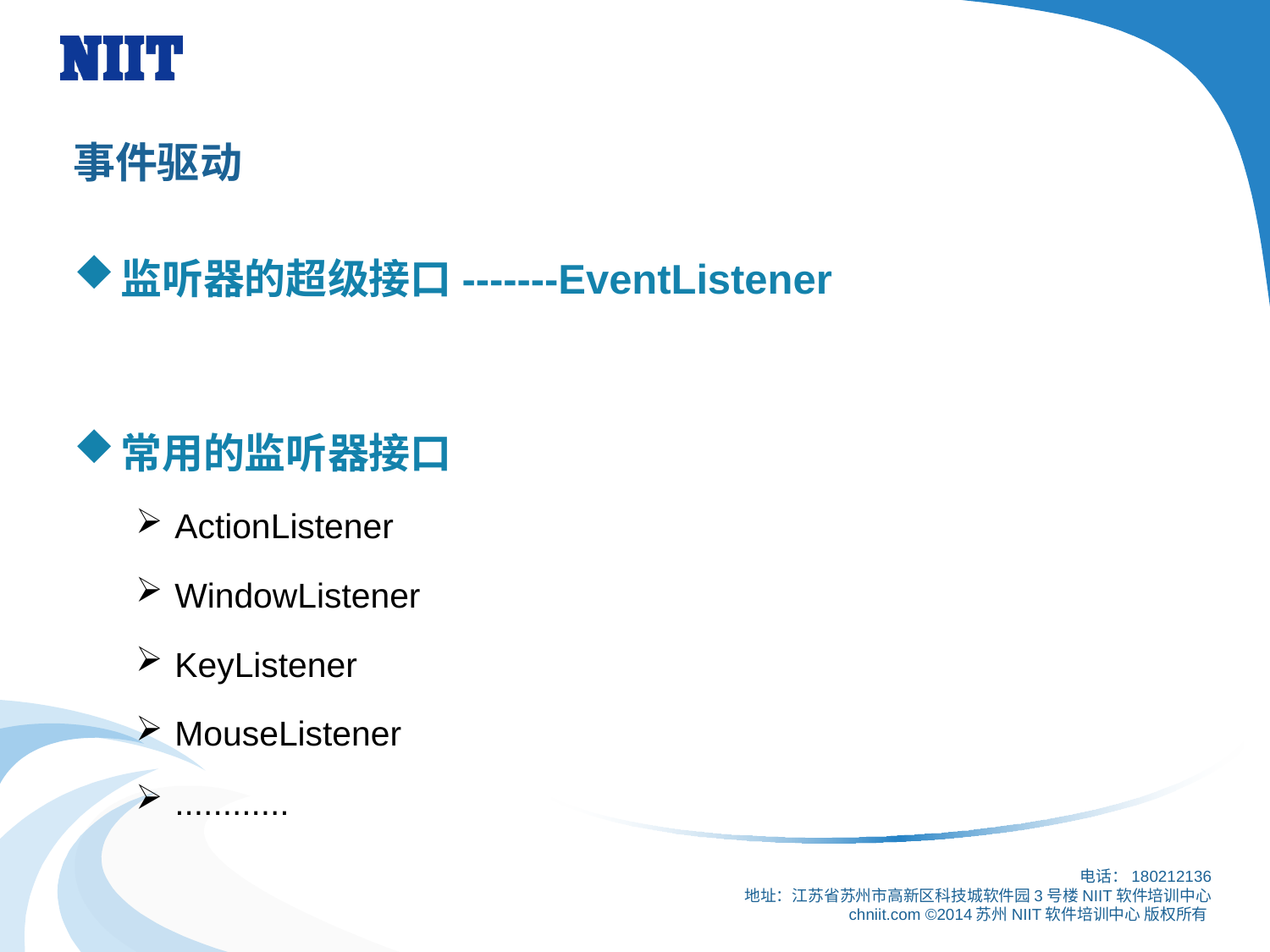

# 事件驱动
监听器的超级接口-------EventListener

常用的监听器接口
ActionListener
WindowListener
KeyListener
MouseListener
............